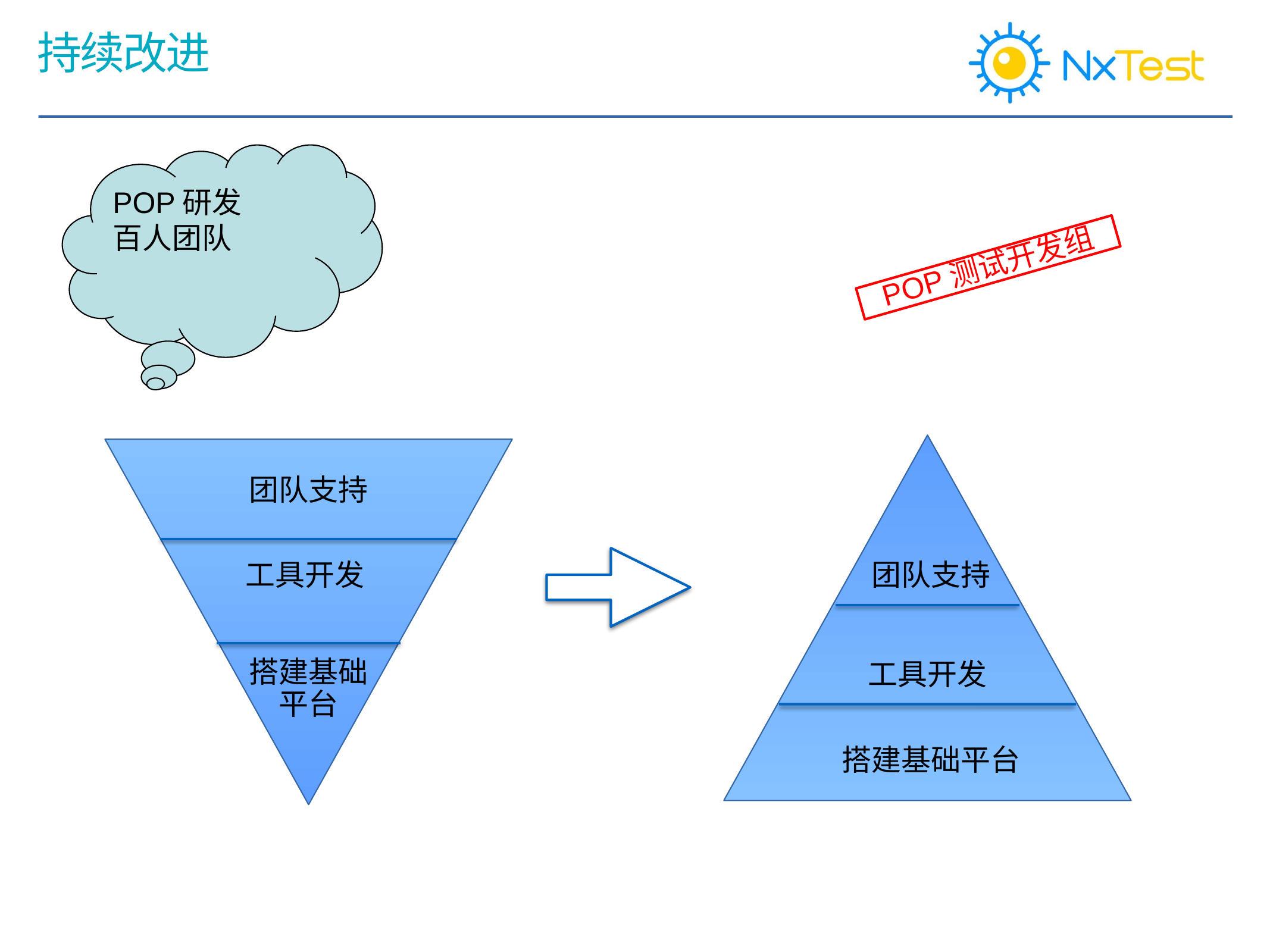

# 持续改进

POP研发
百人团队

POP测试开发组

团队支持

工具开发
团队支持

搭建基础
平台
工具开发

搭建基础平台
29